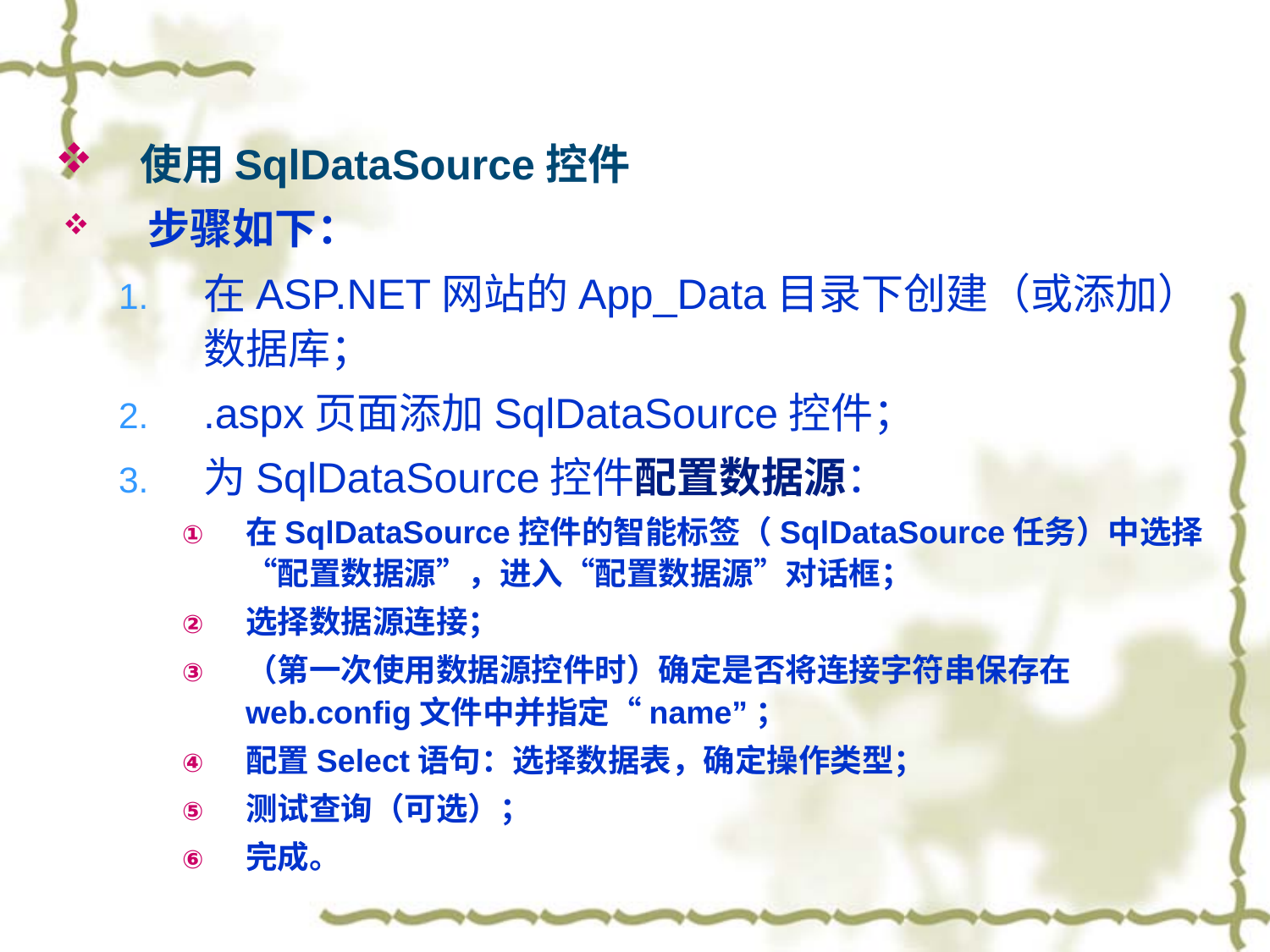

使用SqlDataSource控件
步骤如下：
在ASP.NET网站的App_Data目录下创建（或添加）数据库；
.aspx页面添加SqlDataSource控件；
为SqlDataSource控件配置数据源：
在SqlDataSource控件的智能标签（SqlDataSource任务）中选择“配置数据源”，进入“配置数据源”对话框；
选择数据源连接；
（第一次使用数据源控件时）确定是否将连接字符串保存在web.config文件中并指定“name”；
配置Select语句：选择数据表，确定操作类型；
测试查询（可选）；
完成。